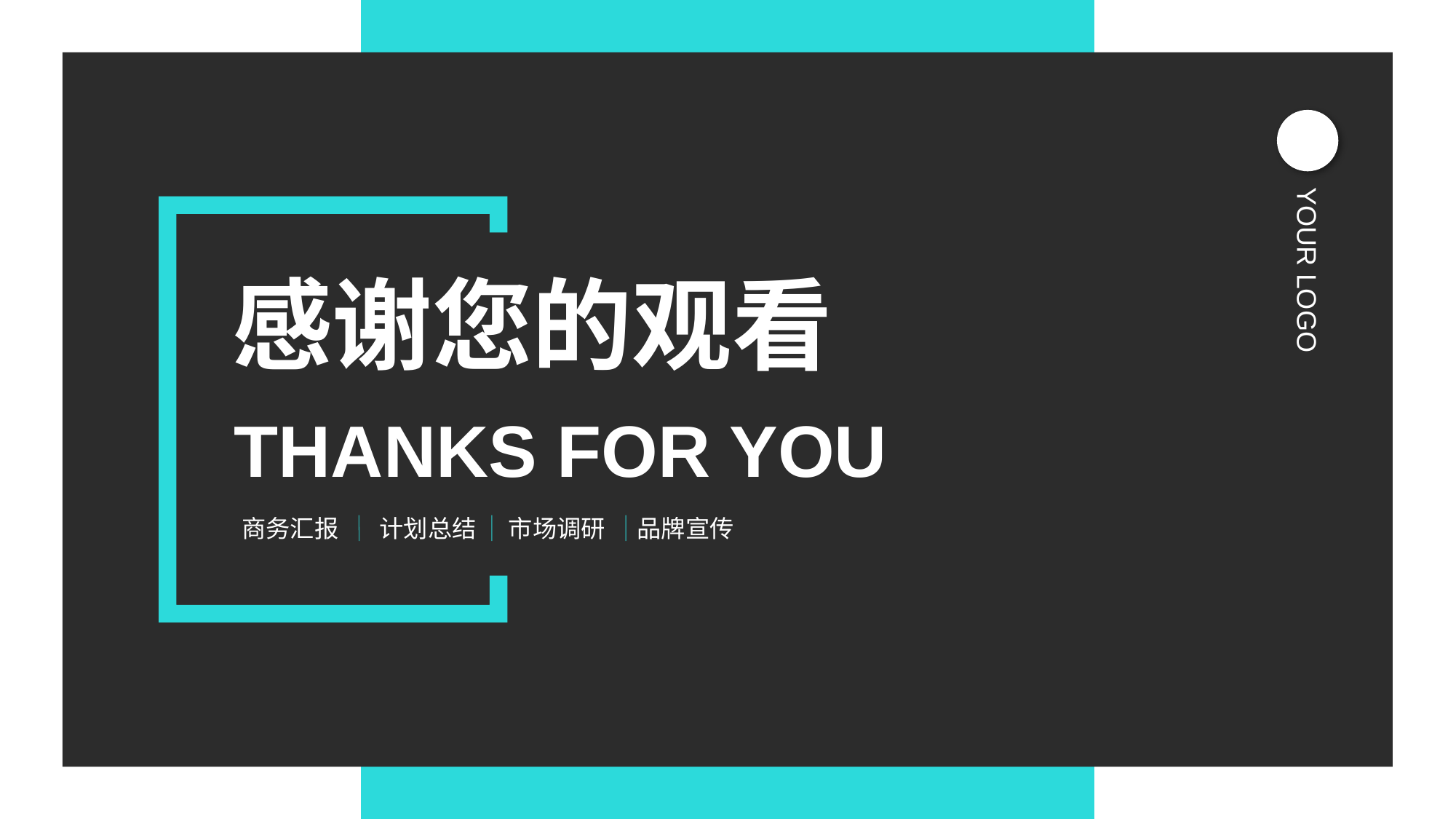

感谢您的观看
THANKS FOR YOU
商务汇报
计划总结
市场调研
品牌宣传

YOUR LOGO